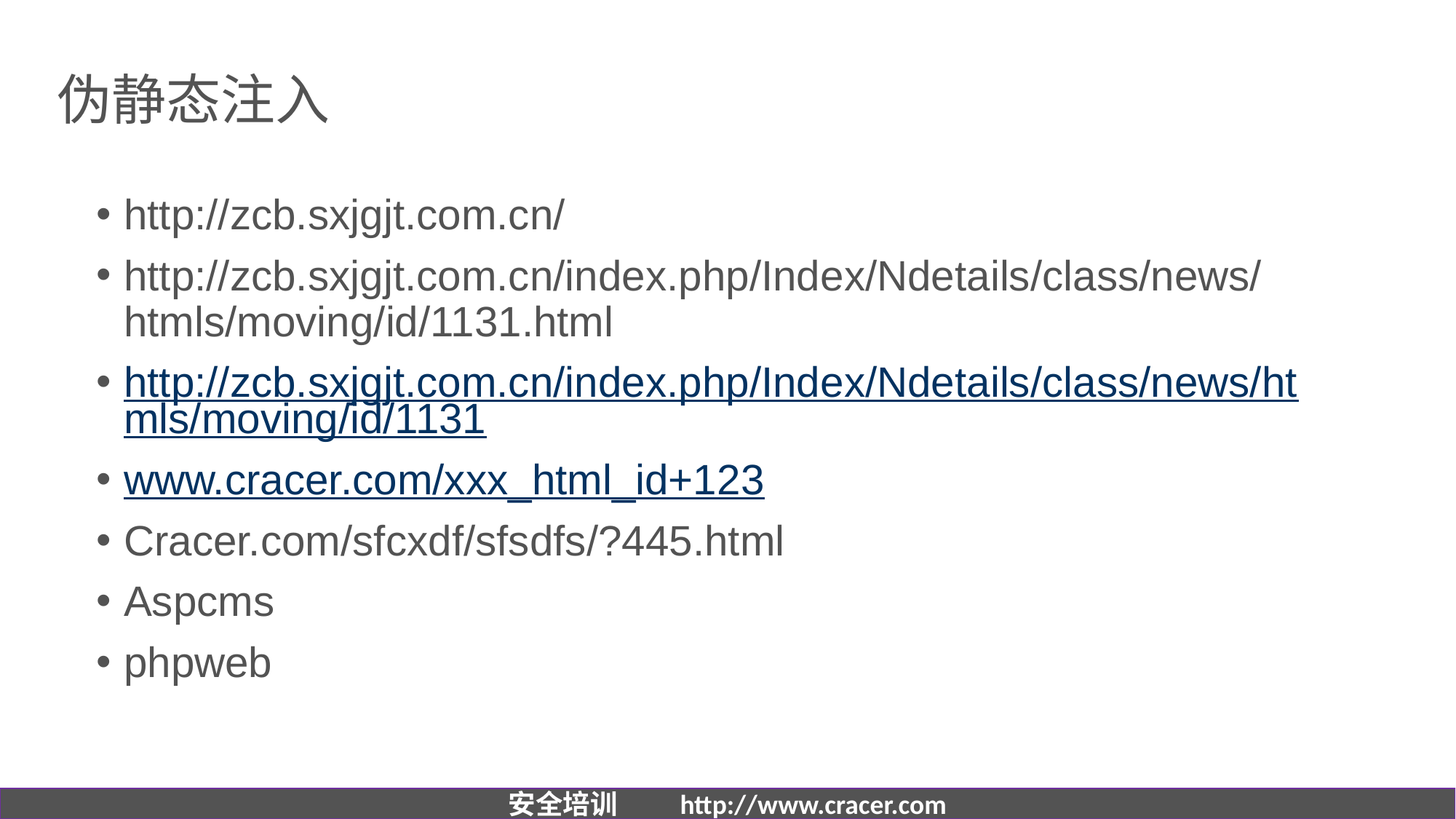

# 伪静态注入
http://zcb.sxjgjt.com.cn/
http://zcb.sxjgjt.com.cn/index.php/Index/Ndetails/class/news/htmls/moving/id/1131.html
http://zcb.sxjgjt.com.cn/index.php/Index/Ndetails/class/news/htmls/moving/id/1131
www.cracer.com/xxx_html_id+123
Cracer.com/sfcxdf/sfsdfs/?445.html
Aspcms
phpweb